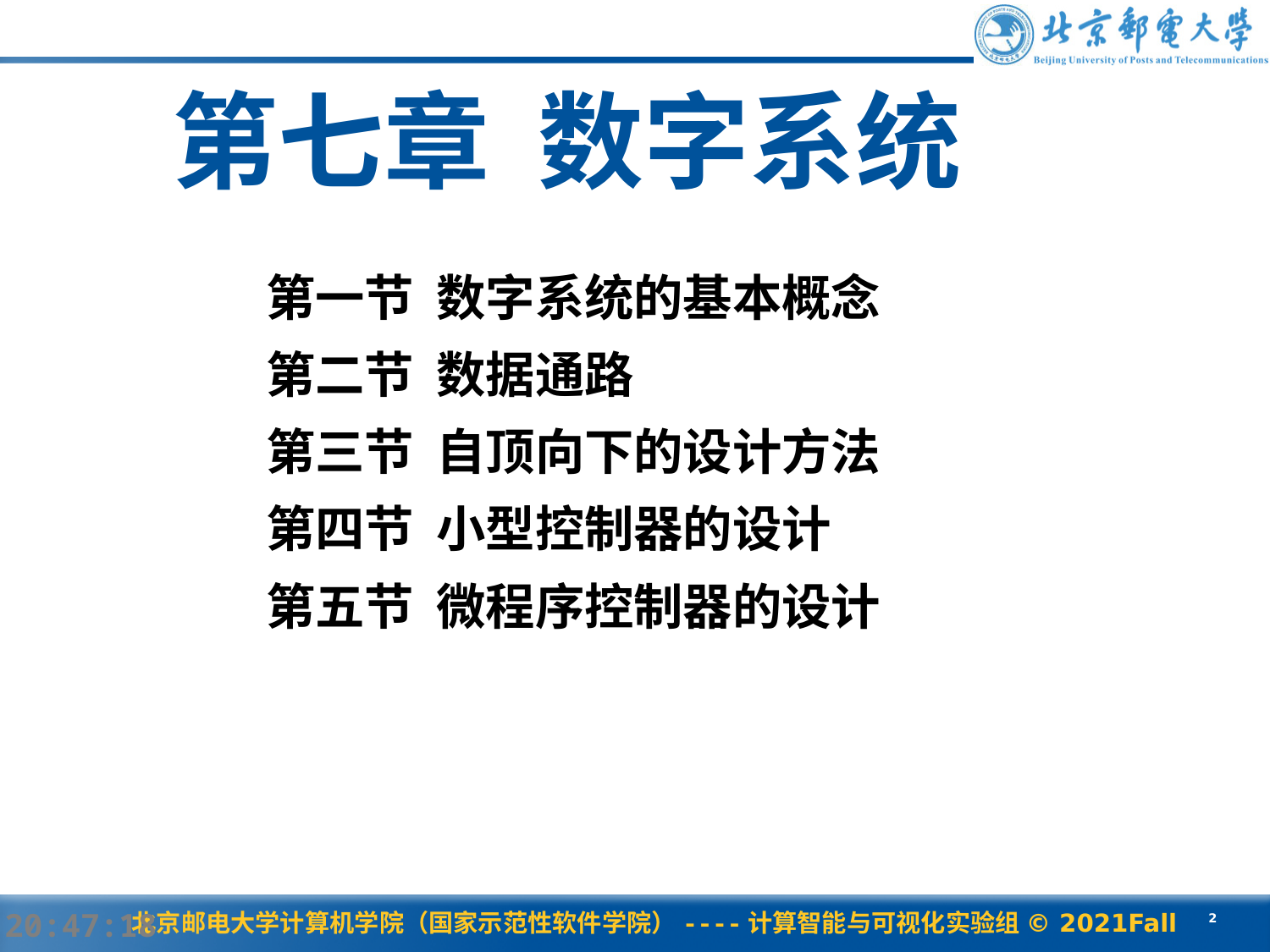

# 第七章  数字系统
第一节  数字系统的基本概念
第二节  数据通路
第三节  自顶向下的设计方法
第四节  小型控制器的设计
第五节  微程序控制器的设计